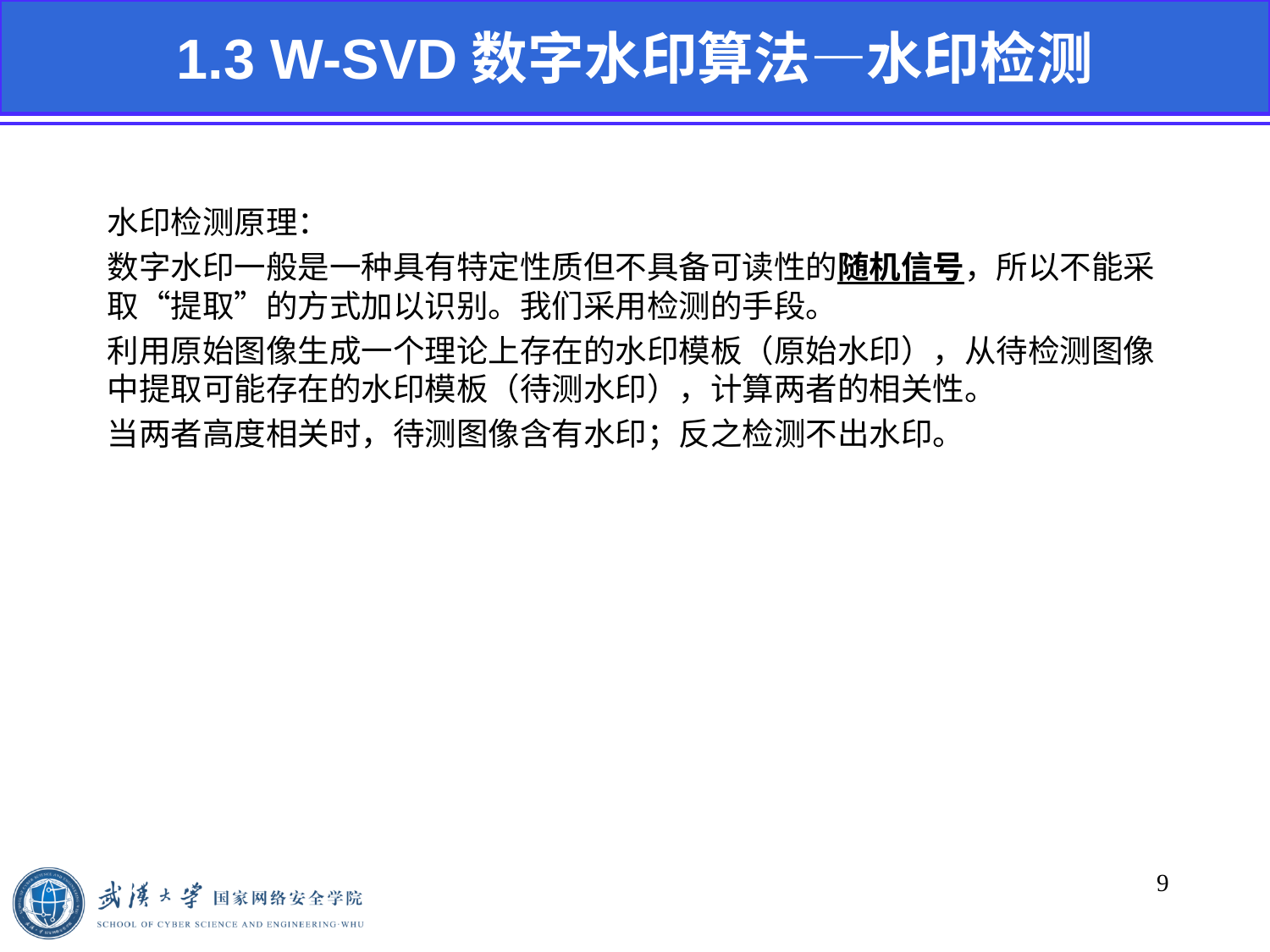

1.3 W-SVD数字水印算法—水印检测
水印检测原理：
数字水印一般是一种具有特定性质但不具备可读性的随机信号，所以不能采取“提取”的方式加以识别。我们采用检测的手段。
利用原始图像生成一个理论上存在的水印模板（原始水印），从待检测图像中提取可能存在的水印模板（待测水印），计算两者的相关性。
当两者高度相关时，待测图像含有水印；反之检测不出水印。